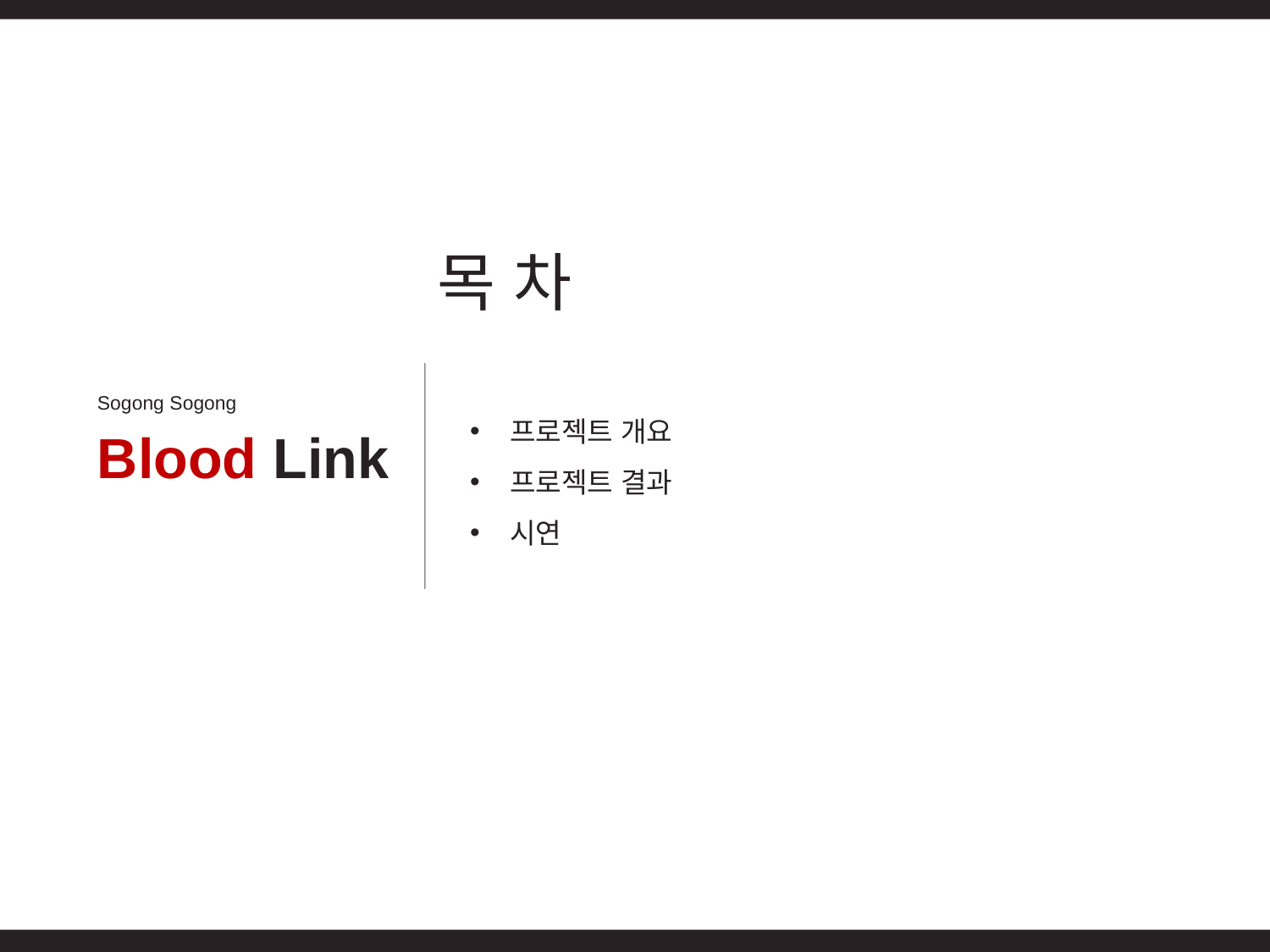

목 차
Sogong Sogong
프로젝트 개요
프로젝트 결과
시연
Blood Link